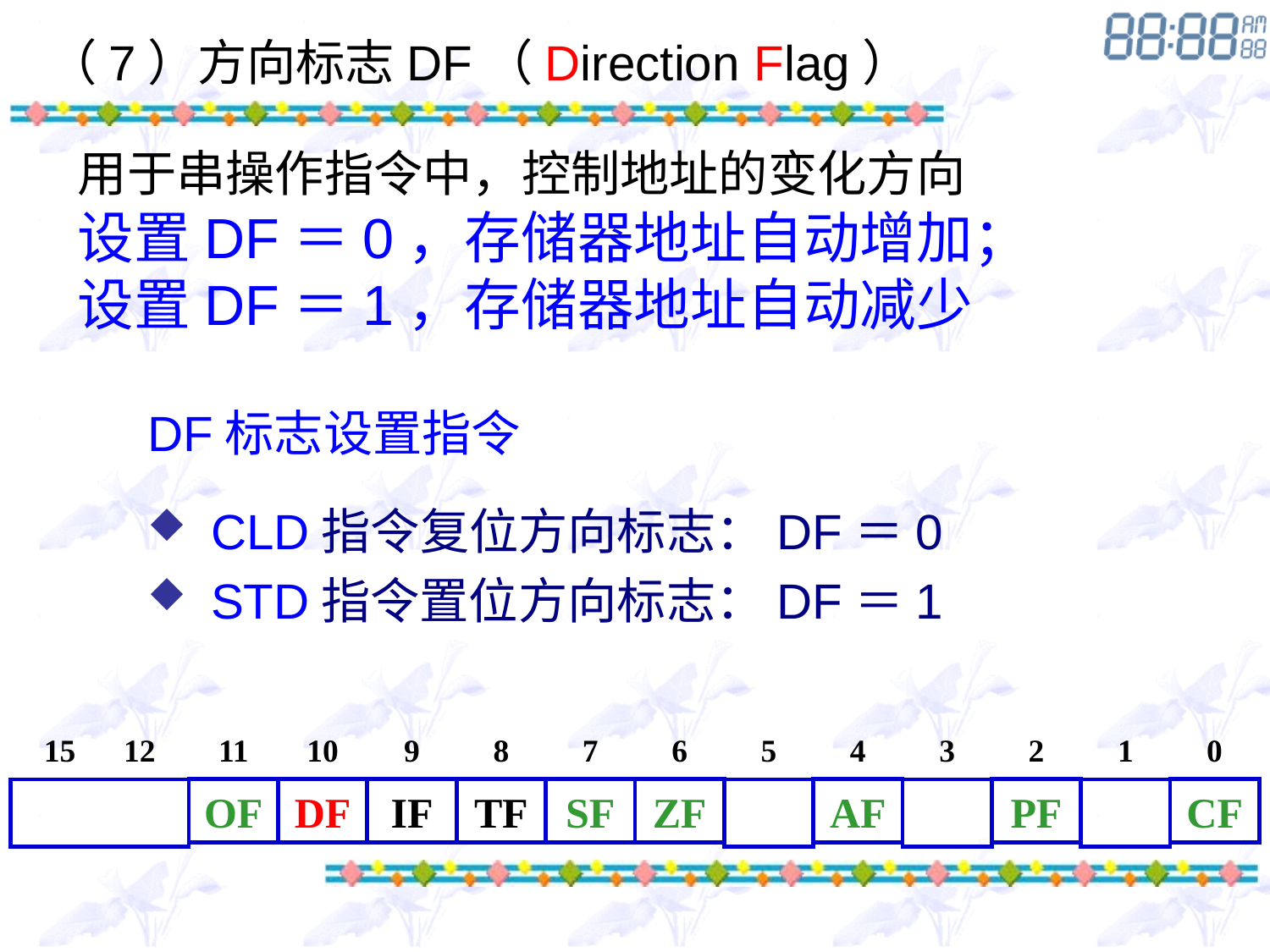

（7）方向标志DF（Direction Flag）
用于串操作指令中，控制地址的变化方向
设置DF＝0，存储器地址自动增加；
设置DF＝1，存储器地址自动减少
DF标志设置指令
CLD指令复位方向标志：DF＝0
STD指令置位方向标志：DF＝1
15      12
11
10
9
8
7
6
5
4
3
2
1
0

OF
DF
IF
TF
SF
ZF

AF

PF

CF